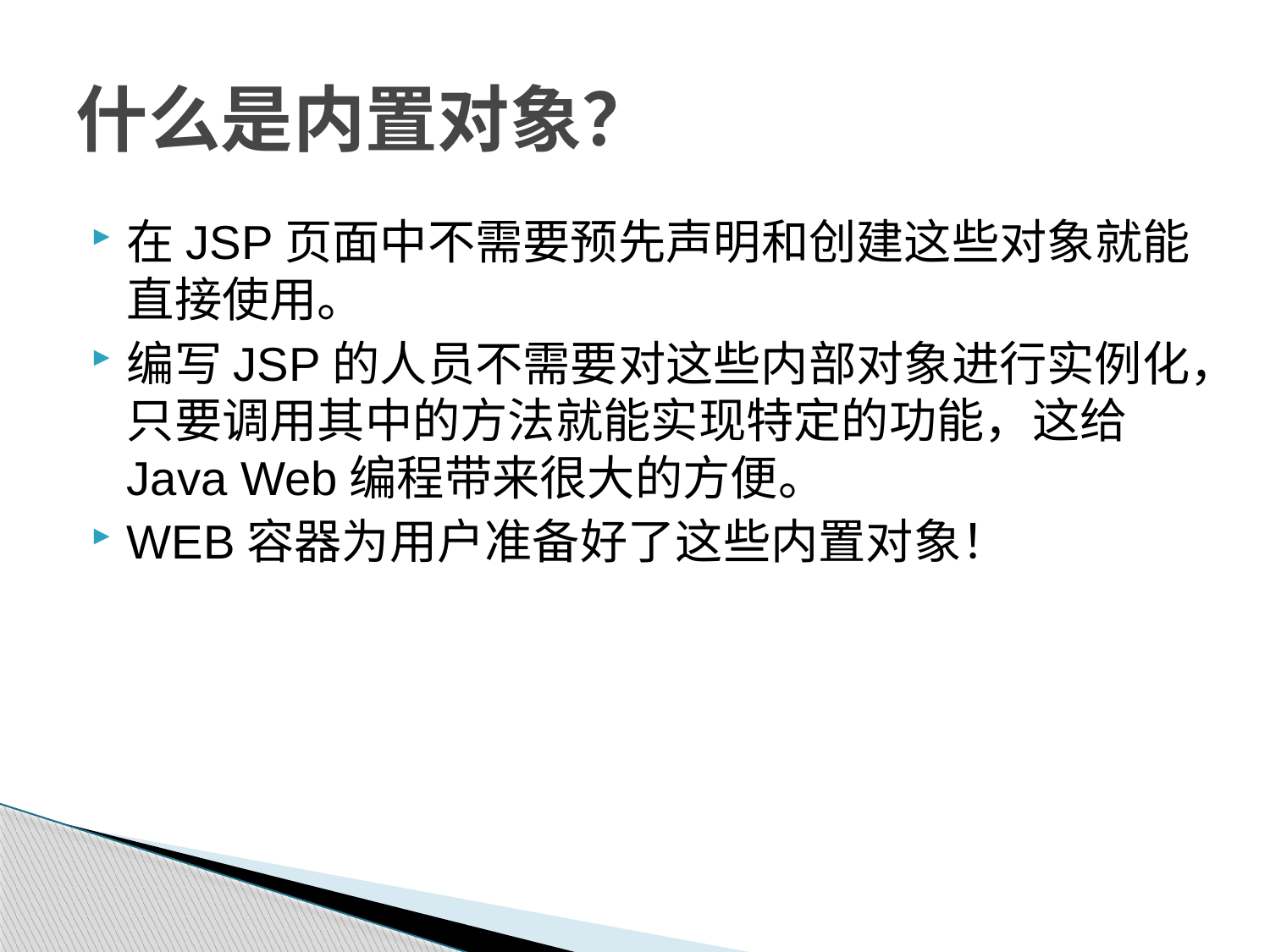

# 什么是内置对象？
在JSP页面中不需要预先声明和创建这些对象就能直接使用。
编写JSP的人员不需要对这些内部对象进行实例化，只要调用其中的方法就能实现特定的功能，这给Java Web编程带来很大的方便。
WEB容器为用户准备好了这些内置对象！